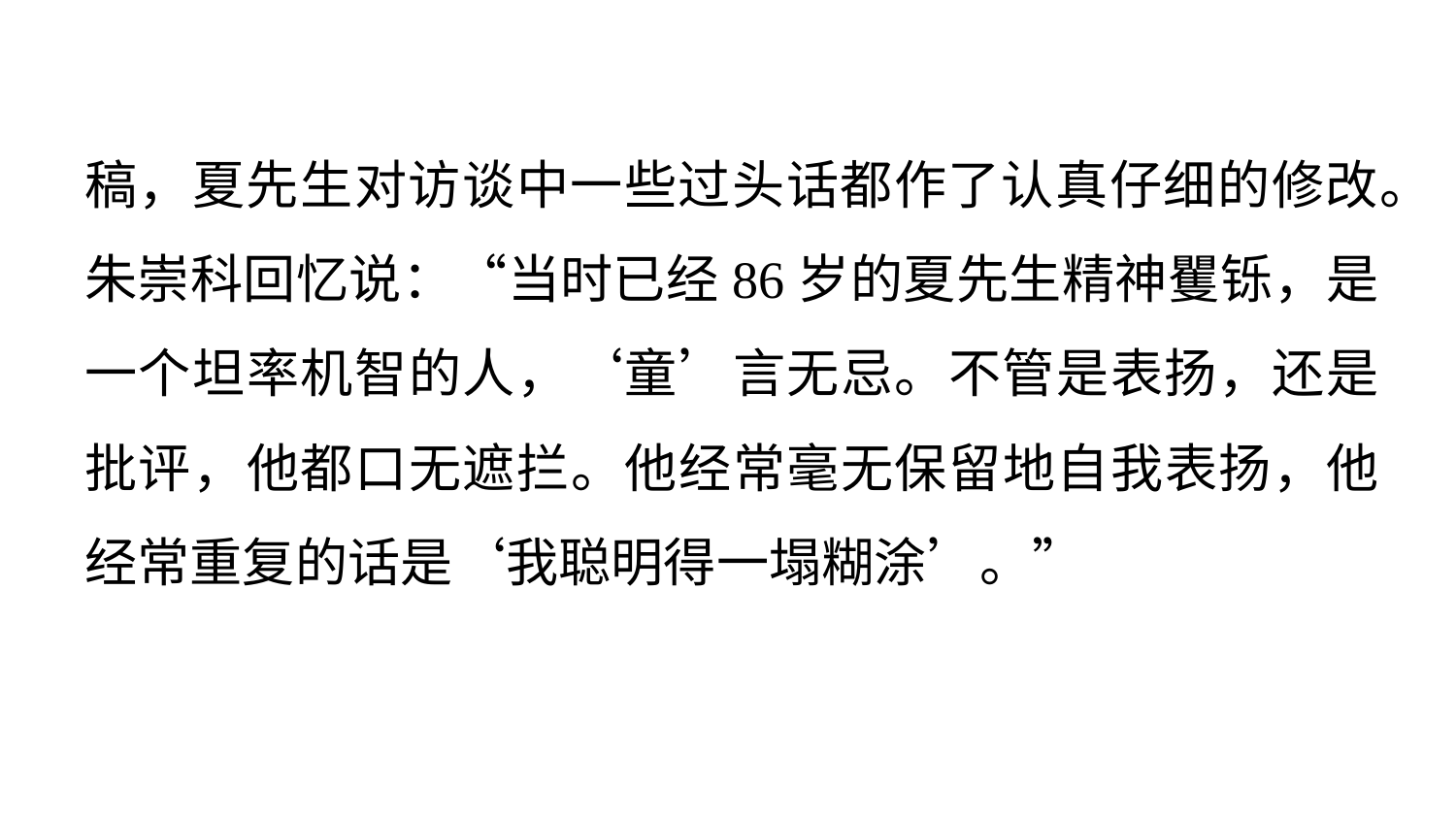

稿，夏先生对访谈中一些过头话都作了认真仔细的修改。朱崇科回忆说：“当时已经86岁的夏先生精神矍铄，是一个坦率机智的人，‘童’言无忌。不管是表扬，还是批评，他都口无遮拦。他经常毫无保留地自我表扬，他经常重复的话是‘我聪明得一塌糊涂’。”